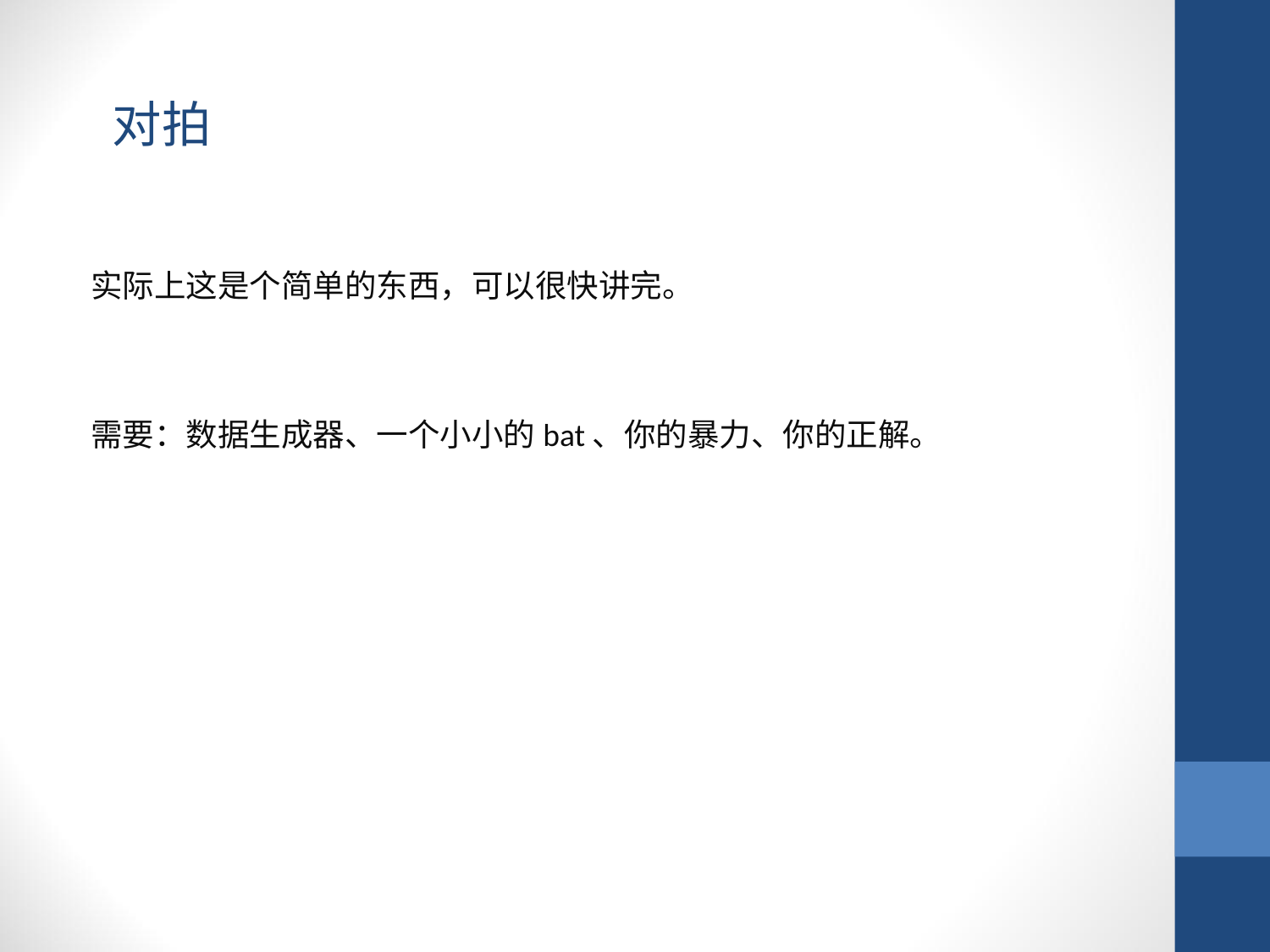

对拍
实际上这是个简单的东西，可以很快讲完。
需要：数据生成器、一个小小的bat、你的暴力、你的正解。